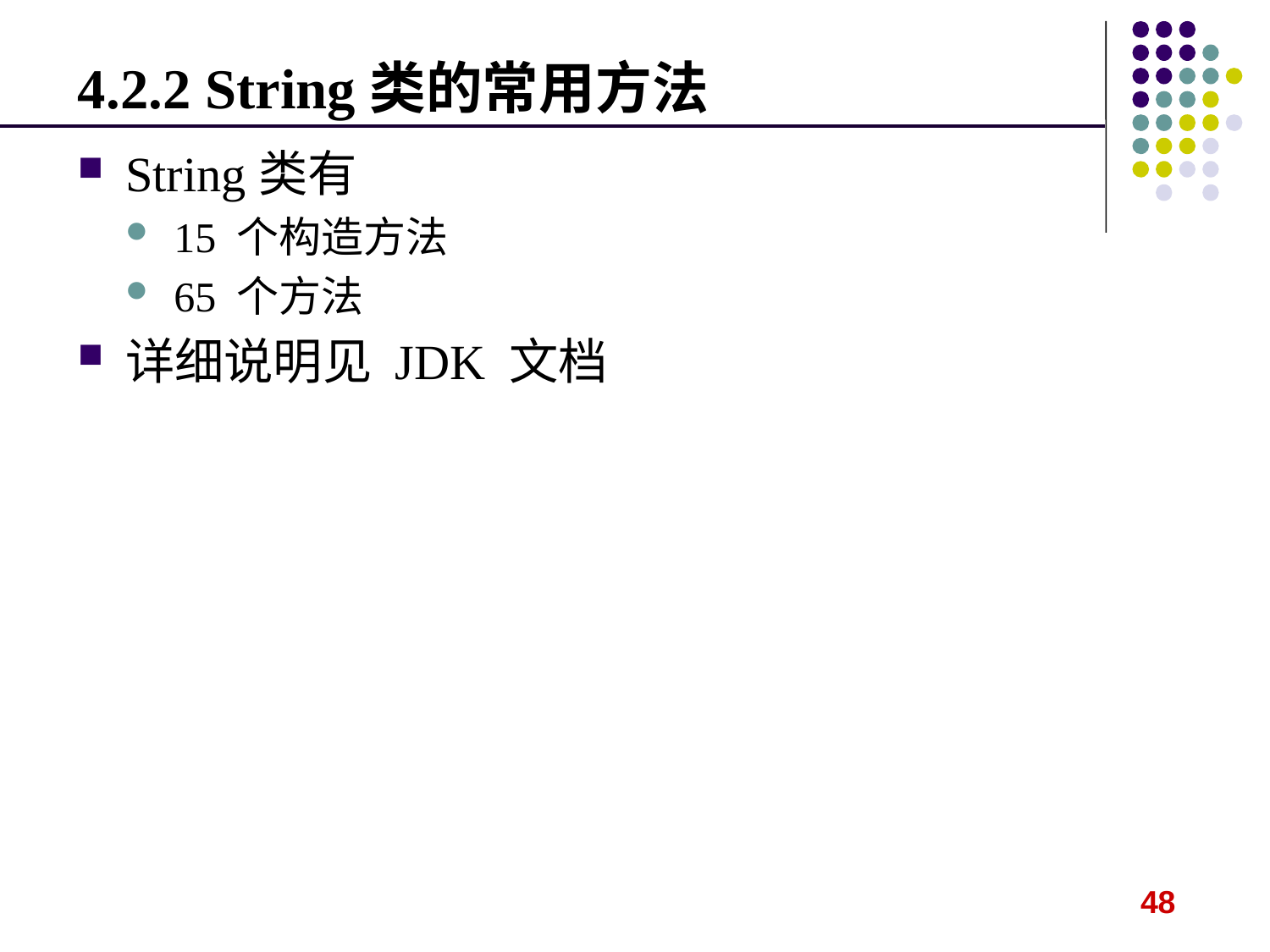

4.2.2 String类的常用方法
String类有
15 个构造方法
65 个方法
详细说明见 JDK 文档